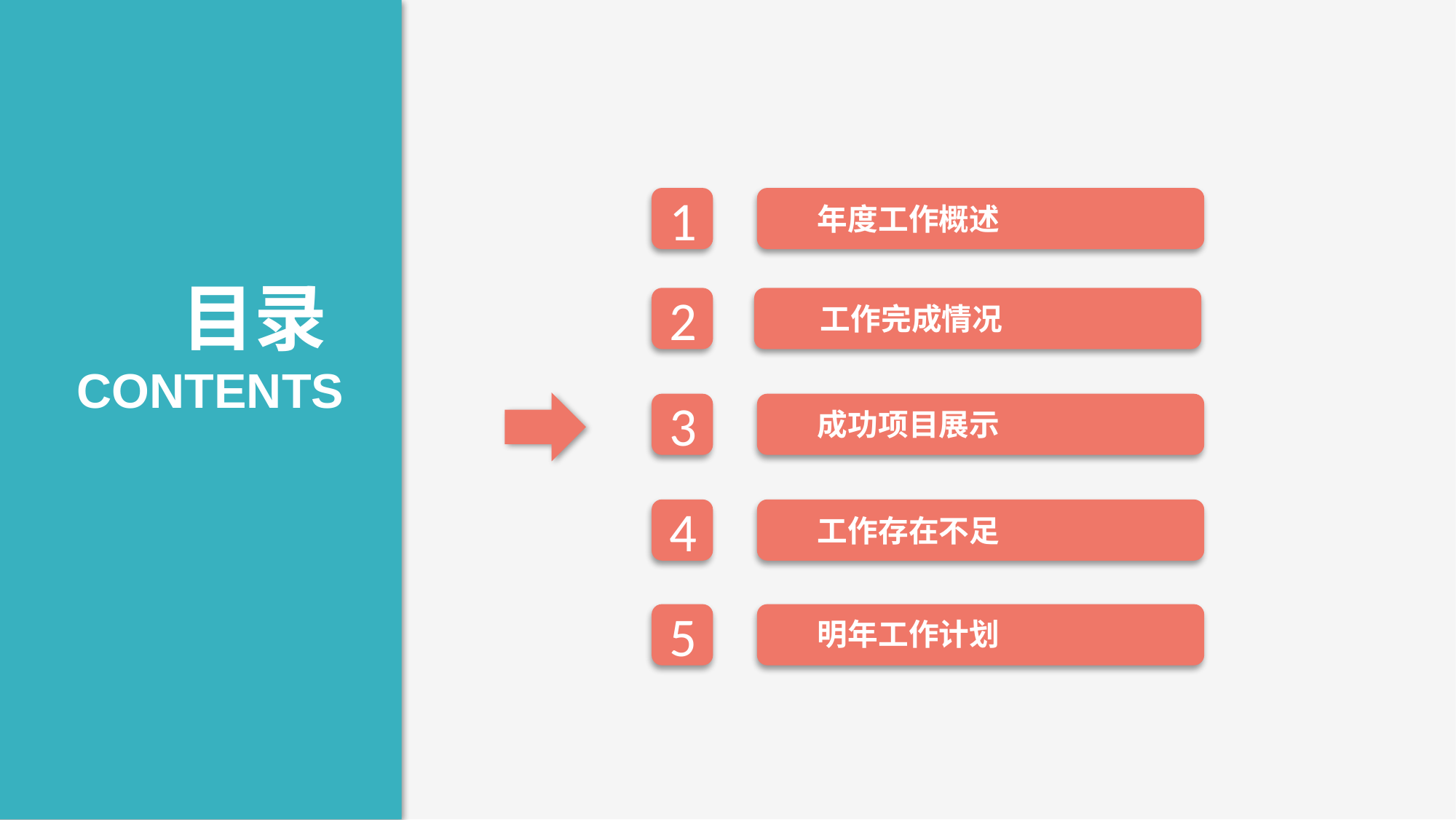

1

年度工作概述
目录
CONTENTS
2

工作完成情况

3

成功项目展示
4

工作存在不足
5

明年工作计划